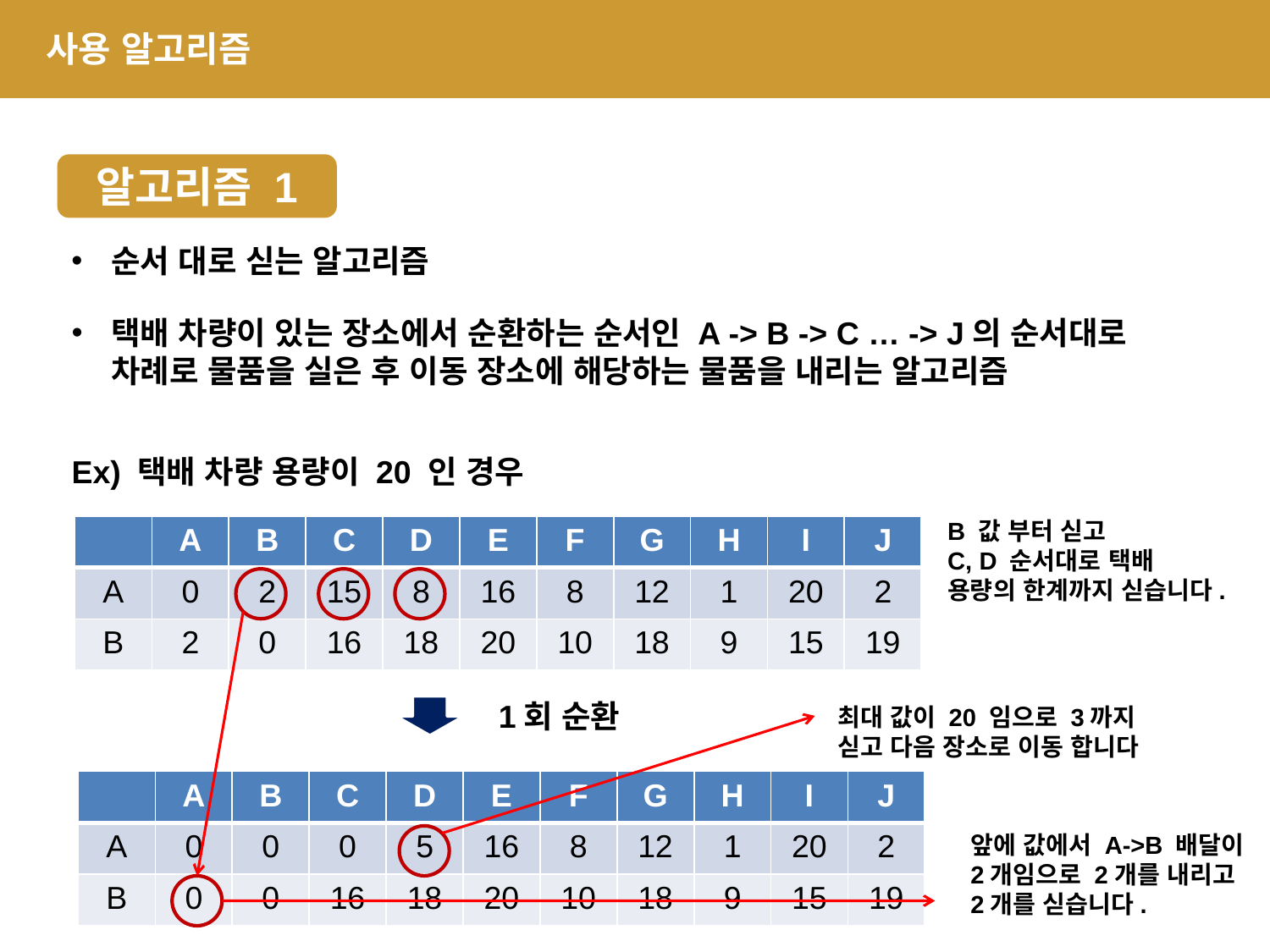

사용 알고리즘
알고리즘 1
순서 대로 싣는 알고리즘
택배 차량이 있는 장소에서 순환하는 순서인 A -> B -> C … -> J의 순서대로 차례로 물품을 실은 후 이동 장소에 해당하는 물품을 내리는 알고리즘
Ex) 택배 차량 용량이 20 인 경우
B 값 부터 싣고
C, D 순서대로 택배 용량의 한계까지 싣습니다.
|  | A | B | C | D | E | F | G | H | I | J |
| --- | --- | --- | --- | --- | --- | --- | --- | --- | --- | --- |
| A | 0 | 2 | 15 | 8 | 16 | 8 | 12 | 1 | 20 | 2 |
| B | 2 | 0 | 16 | 18 | 20 | 10 | 18 | 9 | 15 | 19 |

1회 순환

최대 값이 20 임으로 3까지 싣고 다음 장소로 이동 합니다
|  | A | B | C | D | E | F | G | H | I | J |
| --- | --- | --- | --- | --- | --- | --- | --- | --- | --- | --- |
| A | 0 | 0 | 0 | 5 | 16 | 8 | 12 | 1 | 20 | 2 |
| B | 0 | 0 | 16 | 18 | 20 | 10 | 18 | 9 | 15 | 19 |
앞에 값에서 A->B 배달이 2개임으로 2개를 내리고 2개를 싣습니다.